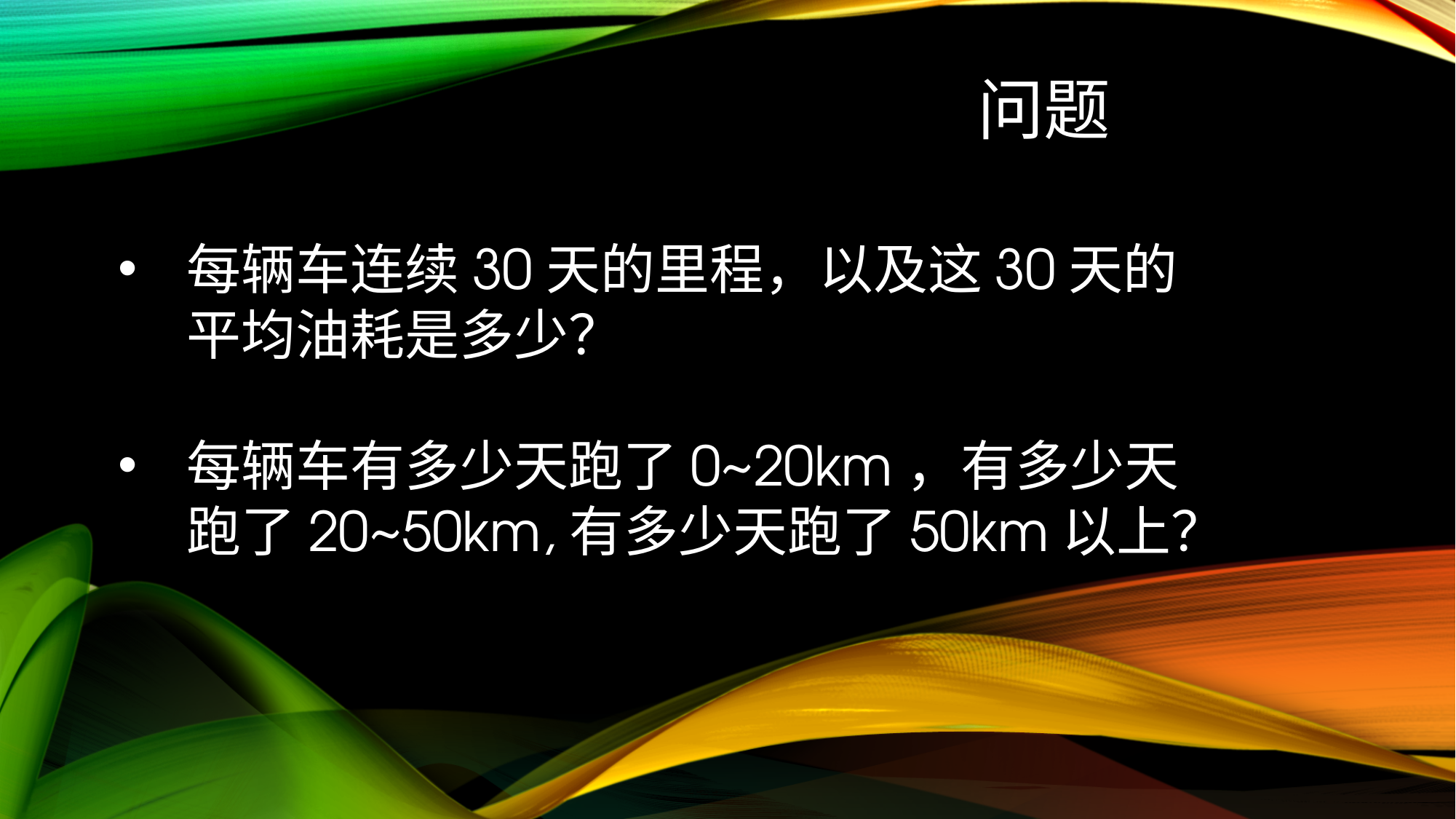

问题
每辆车连续30天的里程，以及这30天的平均油耗是多少？

每辆车有多少天跑了0~20km，有多少天跑了20~50km,有多少天跑了50km以上？